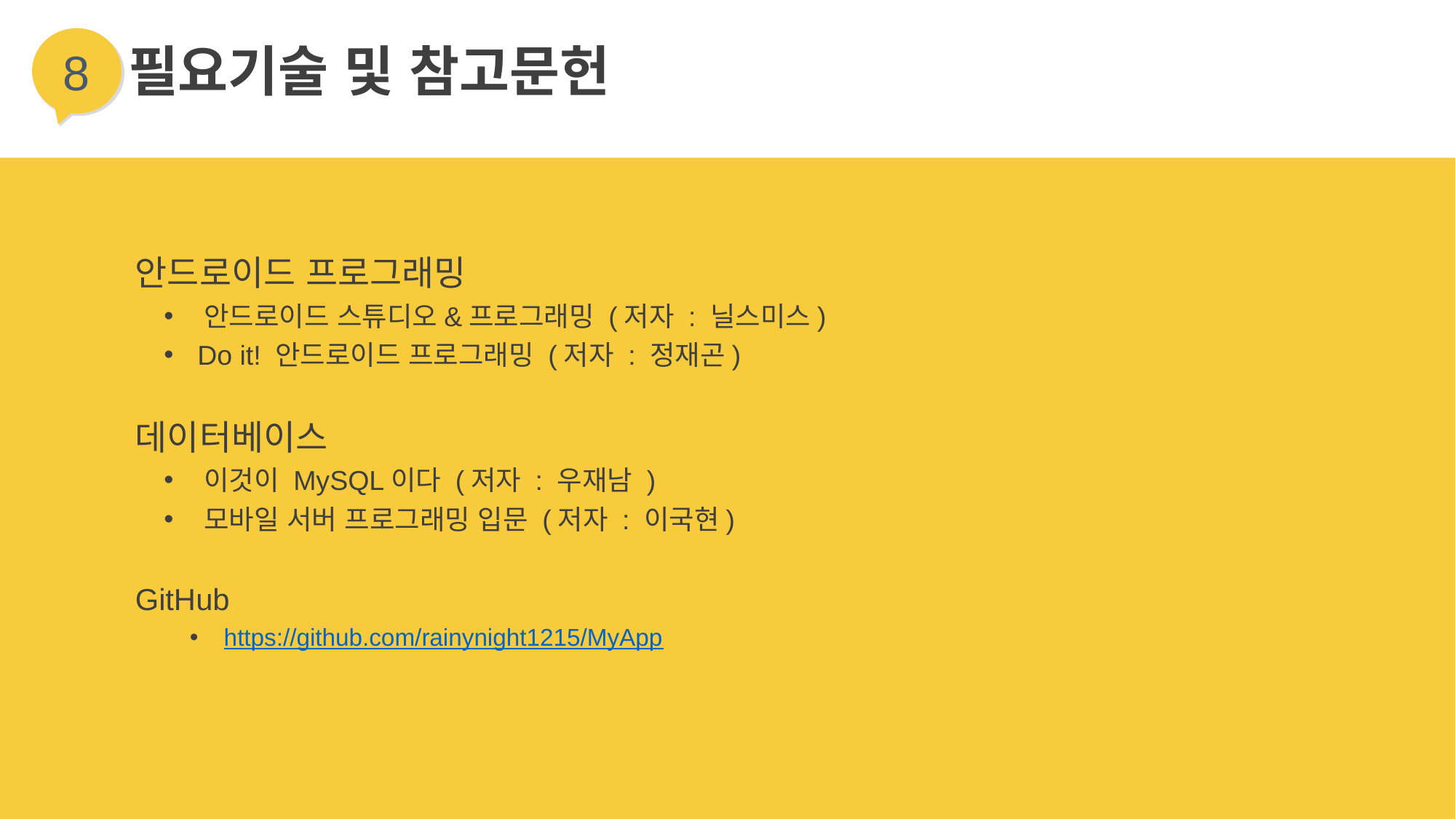

8

필요기술 및 참고문헌

안드로이드 프로그래밍
 안드로이드 스튜디오&프로그래밍 (저자 : 닐스미스)
 Do it! 안드로이드 프로그래밍 (저자 : 정재곤)

데이터베이스
 이것이 MySQL이다 (저자 : 우재남 )
 모바일 서버 프로그래밍 입문 (저자 : 이국현)

GitHub
https://github.com/rainynight1215/MyApp